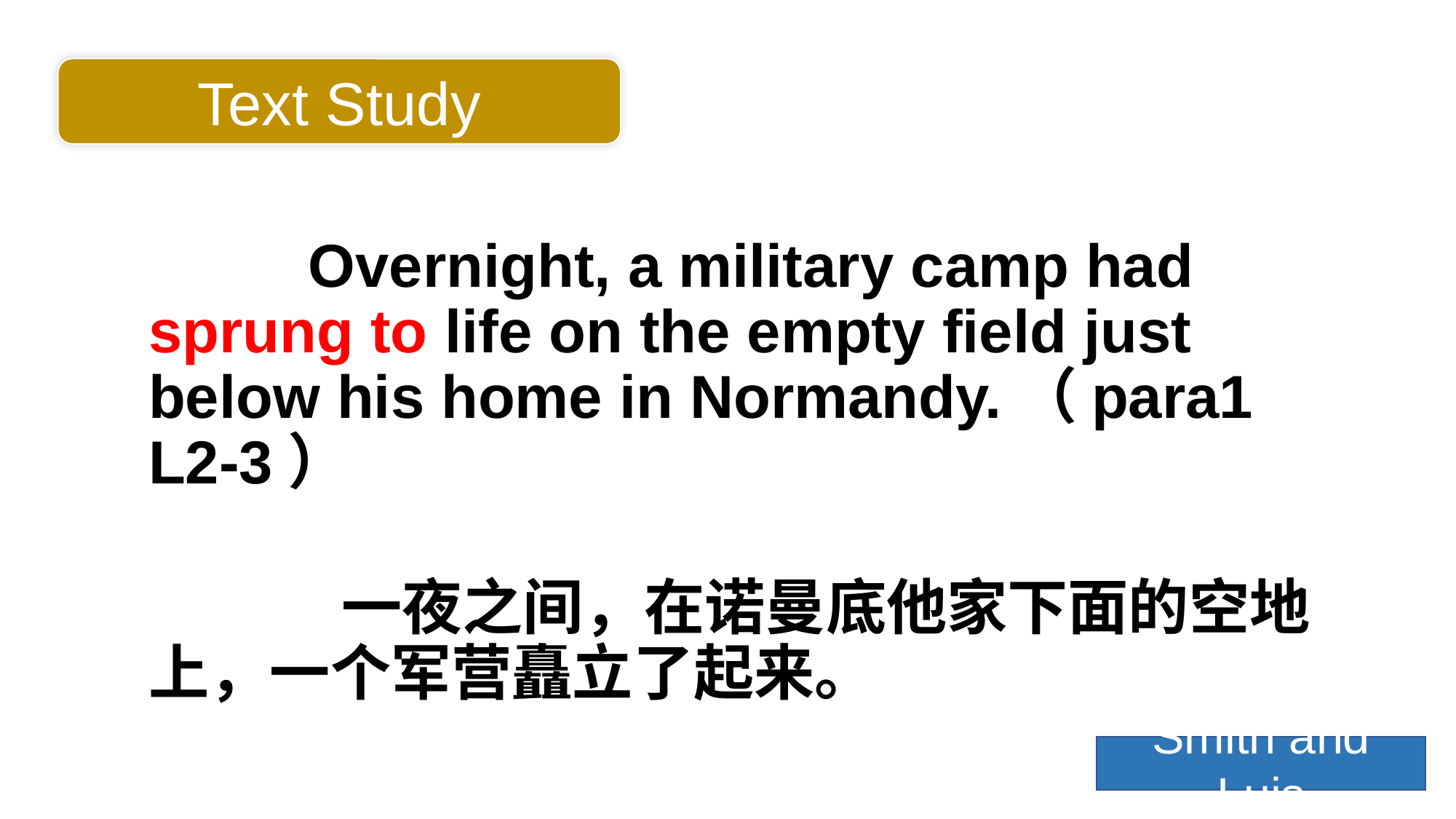

Text Study
	   Overnight, a military camp had sprung to life on the empty field just below his home in Normandy.（para1 L2-3）

	     一夜之间，在诺曼底他家下面的空地上，一个军营矗立了起来。
Smith and Luis